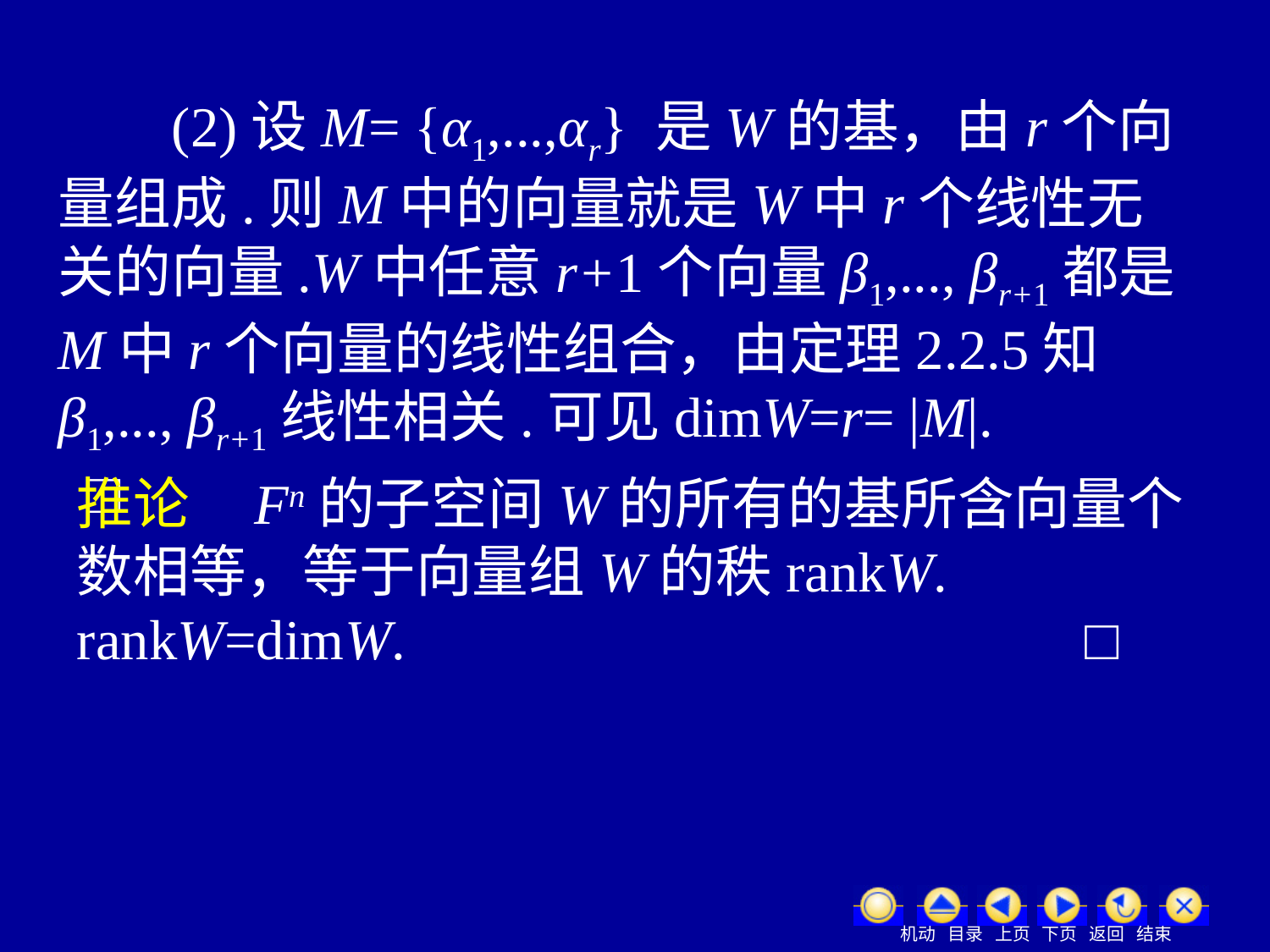

(2)设M= {α1,...,αr} 是W的基，由r个向量组成.则M中的向量就是W中r个线性无关的向量.W中任意r+1个向量β1,..., βr+1都是M中r个向量的线性组合，由定理2.2.5知β1,..., βr+1线性相关.可见dimW=r= |M|.                □
推论    Fn的子空间W的所有的基所含向量个数相等，等于向量组W的秩rankW.  rankW=dimW.                                                □